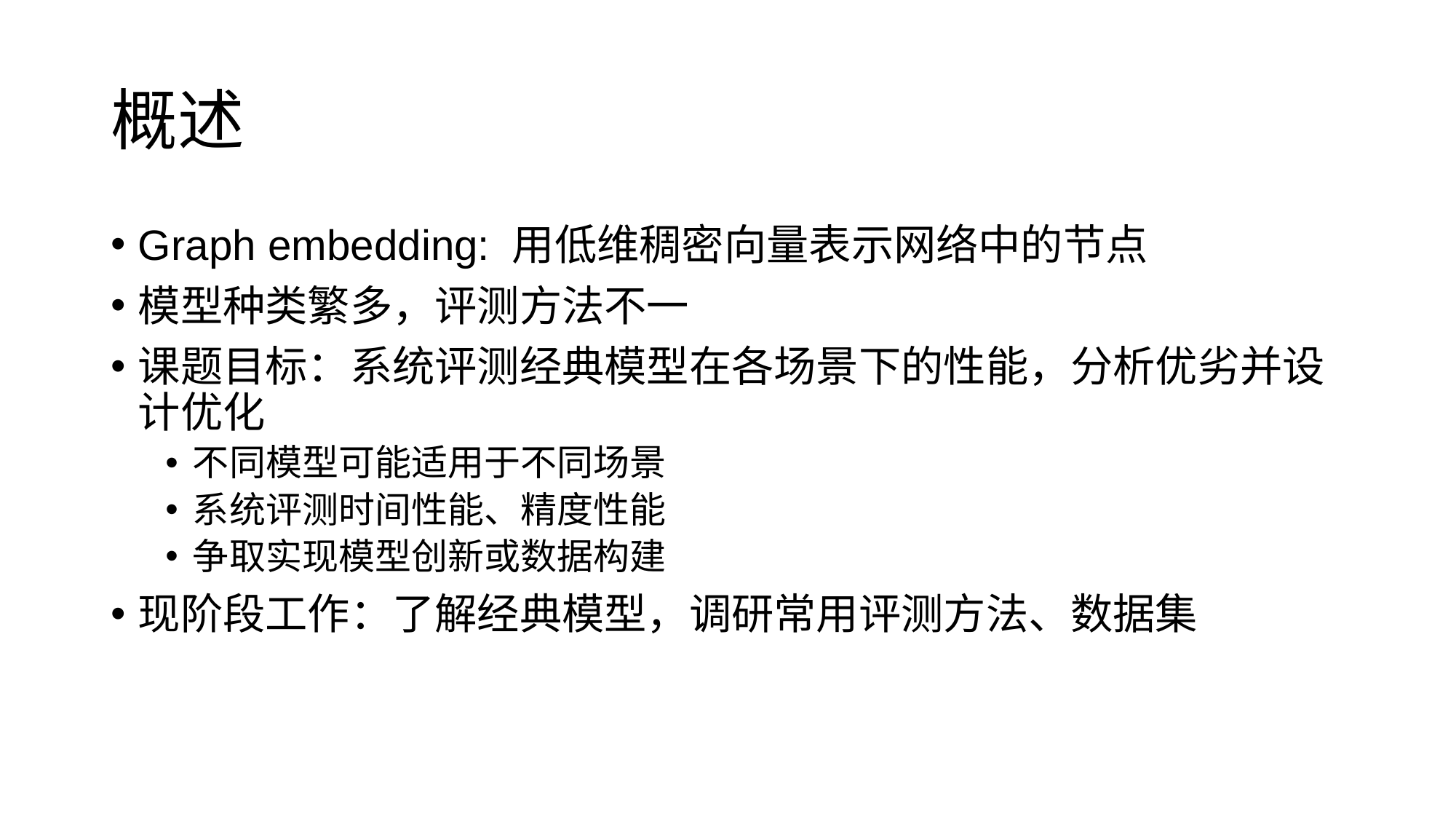

# 概述
Graph embedding: 用低维稠密向量表示网络中的节点
模型种类繁多，评测方法不一
课题目标：系统评测经典模型在各场景下的性能，分析优劣并设计优化
不同模型可能适用于不同场景
系统评测时间性能、精度性能
争取实现模型创新或数据构建
现阶段工作：了解经典模型，调研常用评测方法、数据集